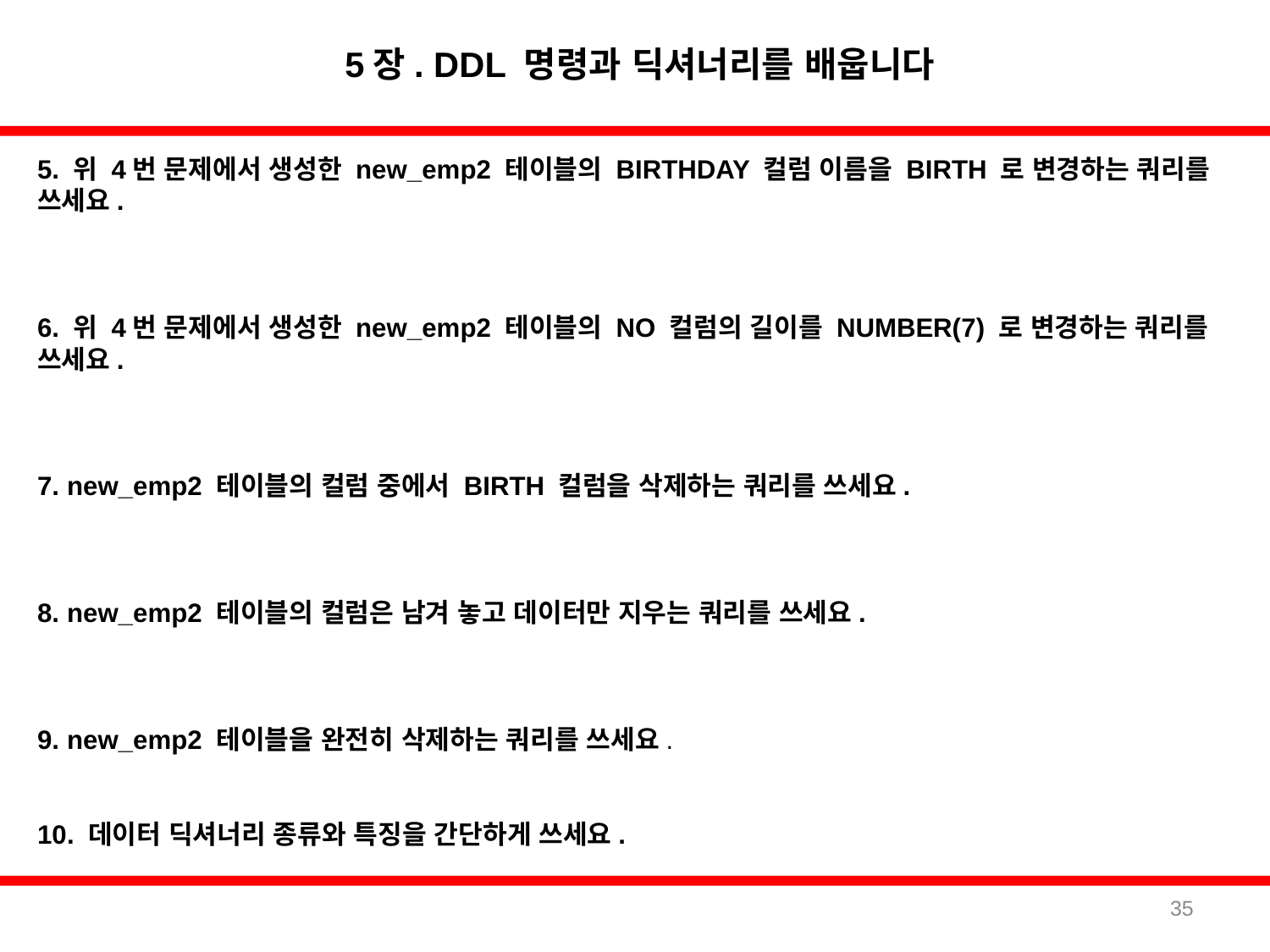

5장. DDL 명령과 딕셔너리를 배웁니다

5. 위 4번 문제에서 생성한 new_emp2 테이블의 BIRTHDAY 컬럼 이름을 BIRTH 로 변경하는 쿼리를 쓰세요.

6. 위 4번 문제에서 생성한 new_emp2 테이블의 NO 컬럼의 길이를 NUMBER(7) 로 변경하는 쿼리를 쓰세요.

7. new_emp2 테이블의 컬럼 중에서 BIRTH 컬럼을 삭제하는 쿼리를 쓰세요.

8. new_emp2 테이블의 컬럼은 남겨 놓고 데이터만 지우는 쿼리를 쓰세요.

9. new_emp2 테이블을 완전히 삭제하는 쿼리를 쓰세요.

10. 데이터 딕셔너리 종류와 특징을 간단하게 쓰세요.

35